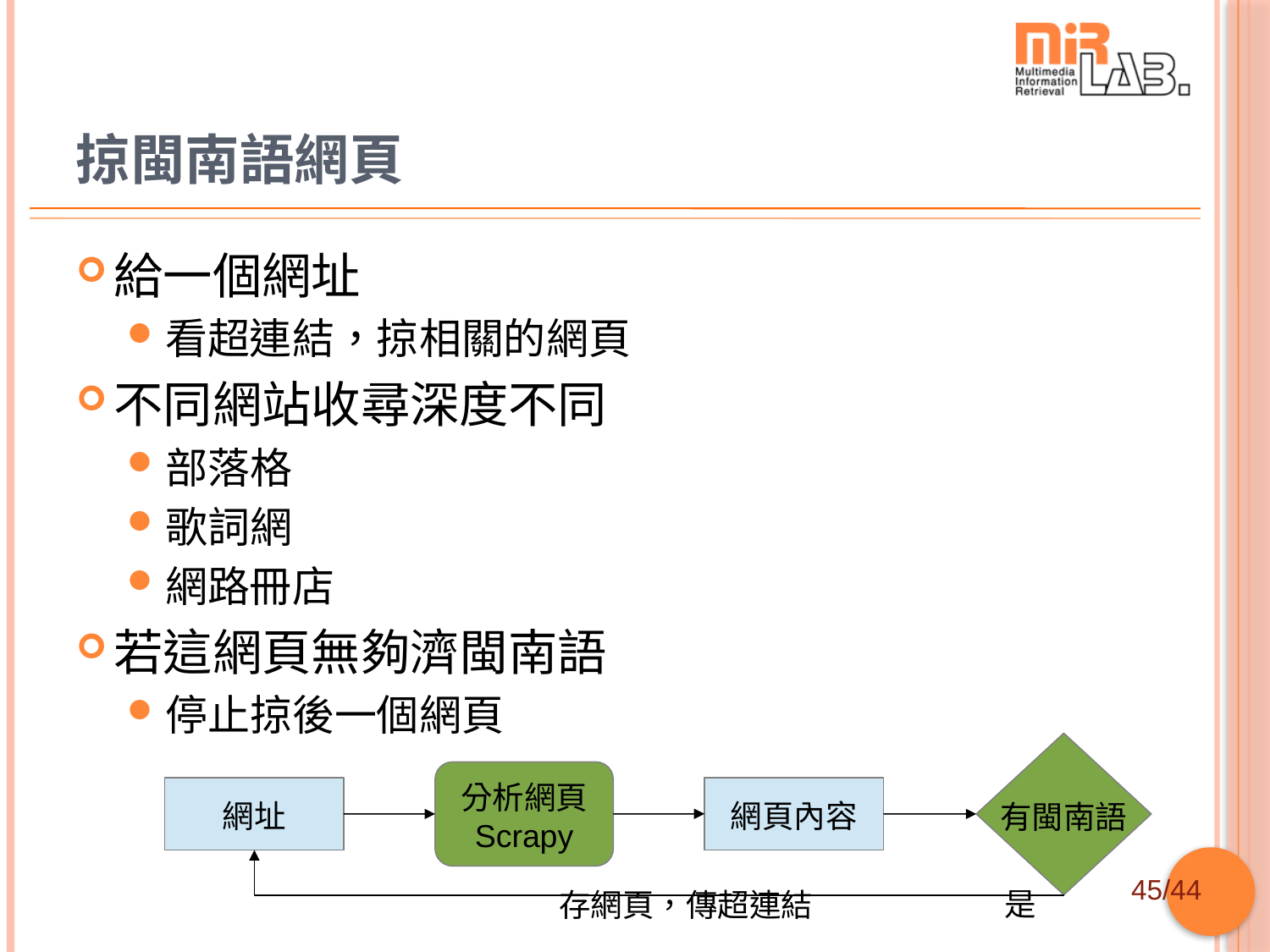

# 掠閩南語網頁
給一個網址
看超連結，掠相關的網頁
不同網站收尋深度不同
部落格
歌詞網
網路冊店
若這網頁無夠濟閩南語
停止掠後一個網頁
有閩南語
分析網頁
Scrapy
網址
網頁內容
是
存網頁，傳超連結